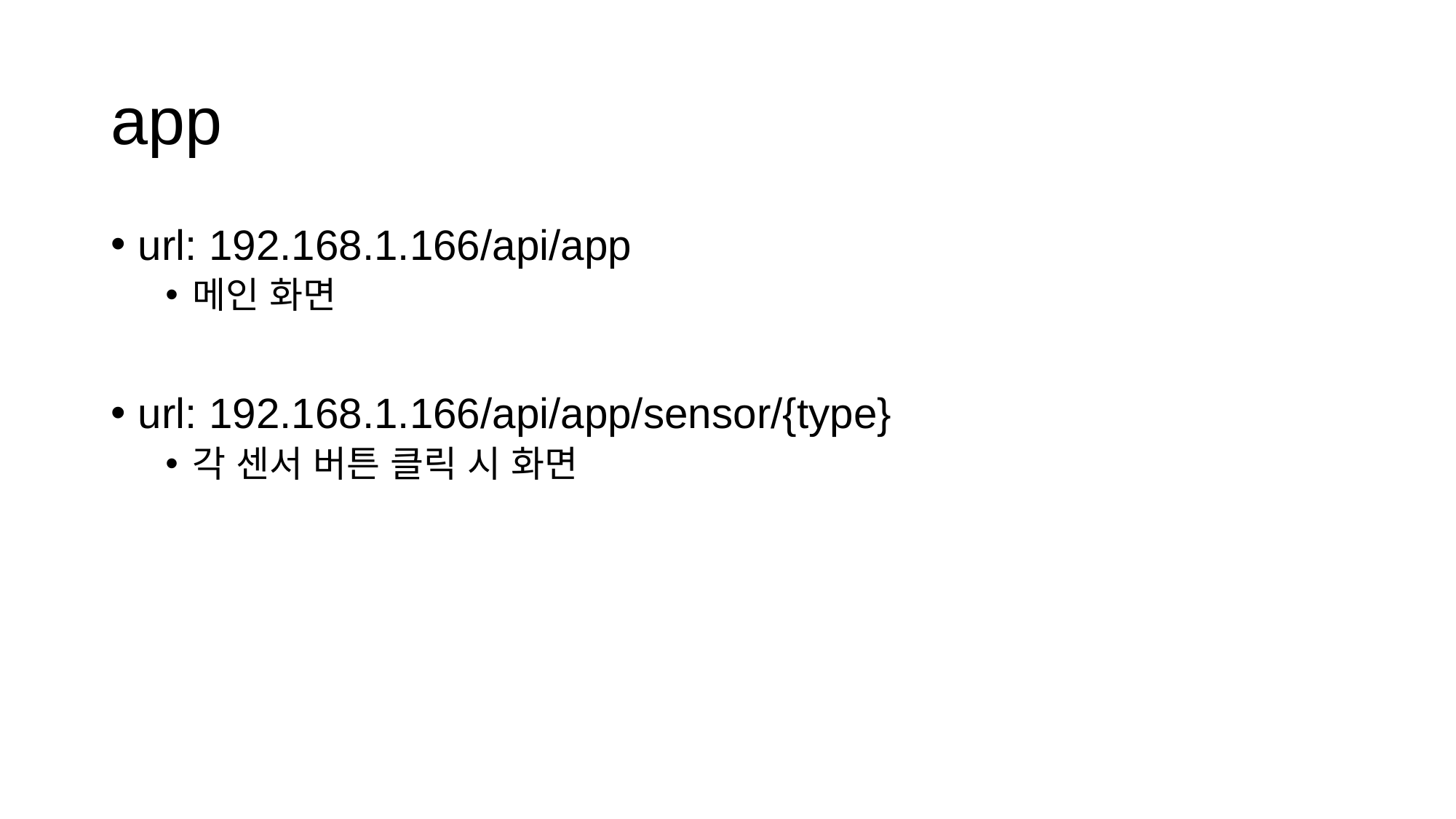

# app
url: 192.168.1.166/api/app
메인 화면

url: 192.168.1.166/api/app/sensor/{type}
각 센서 버튼 클릭 시 화면